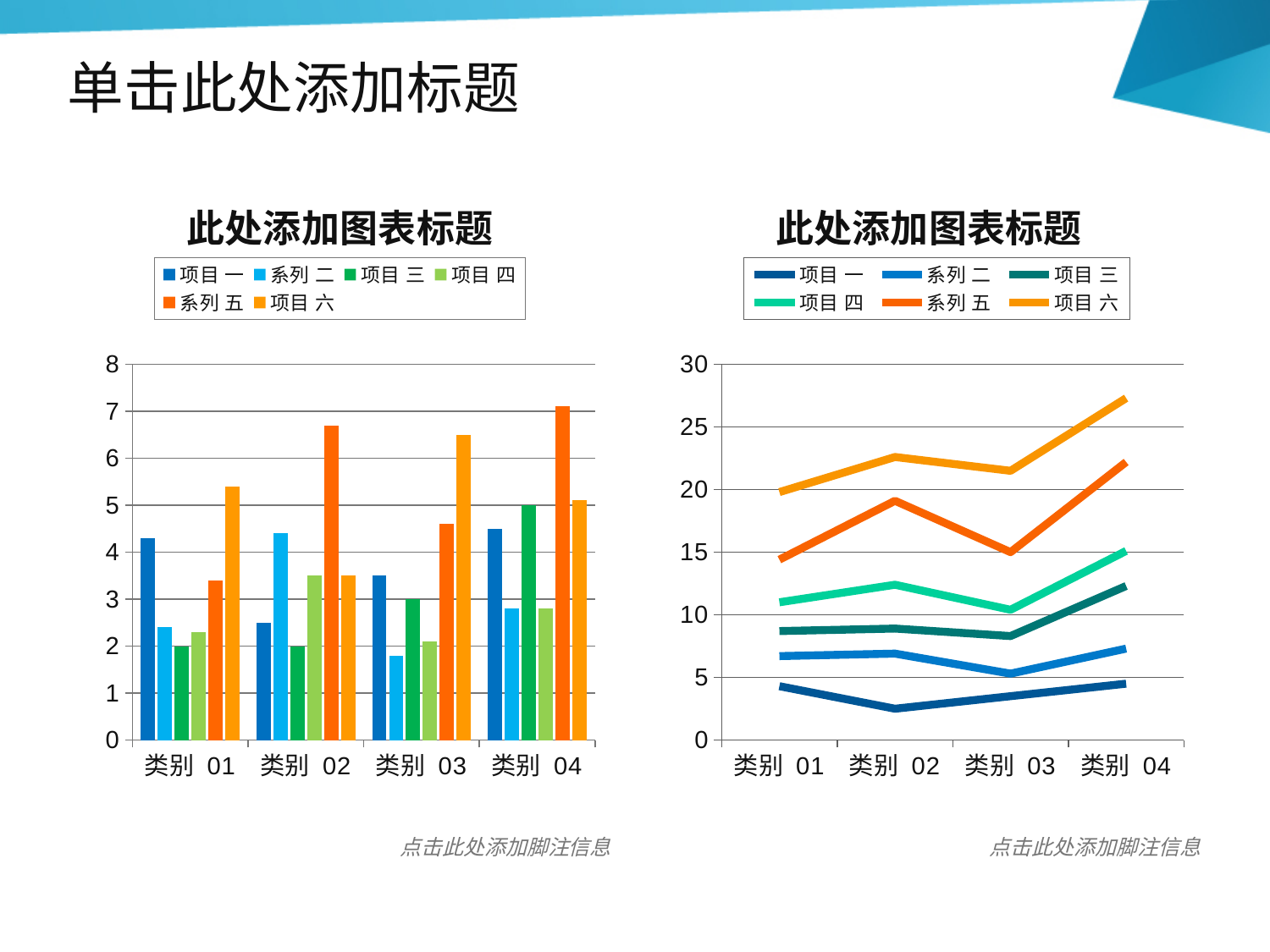

# 单击此处添加标题

### Chart: 此处添加图表标题

| Category | 项目 一 | 系列 二 | 项目 三 | 项目 四 | 系列 五 | 项目 六 |
|---|---|---|---|---|---|---|
| 类别 01 | 4.3 | 2.4 | 2.0 | 2.3 | 3.4 | 5.4 |
| 类别 02 | 2.5 | 4.4 | 2.0 | 3.5 | 6.7 | 3.5 |
| 类别 03 | 3.5 | 1.8 | 3.0 | 2.1 | 4.6 | 6.5 |
| 类别 04 | 4.5 | 2.8 | 5.0 | 2.8 | 7.1 | 5.1 |

### Chart: 此处添加图表标题

| Category | 项目 一 | 系列 二 | 项目 三 | 项目 四 | 系列 五 | 项目 六 |
|---|---|---|---|---|---|---|
| 类别 01 | 4.3 | 2.4 | 2.0 | 2.3 | 3.4 | 5.4 |
| 类别 02 | 2.5 | 4.4 | 2.0 | 3.5 | 6.7 | 3.5 |
| 类别 03 | 3.5 | 1.8 | 3.0 | 2.1 | 4.6 | 6.5 |
| 类别 04 | 4.5 | 2.8 | 5.0 | 2.8 | 7.1 | 5.1 |
点击此处添加脚注信息
点击此处添加脚注信息